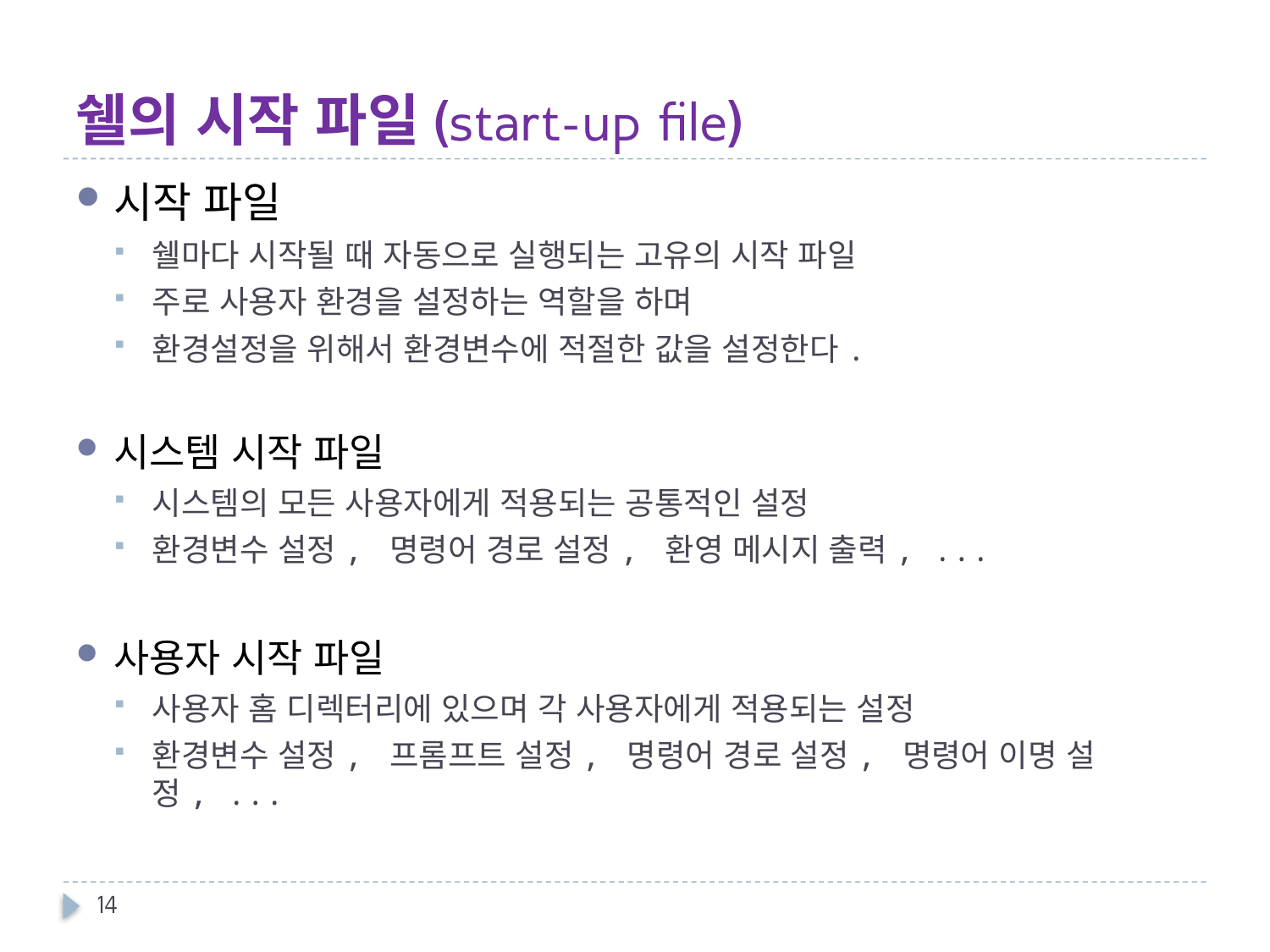

# 쉘의 시작 파일(start-up file)
시작 파일
쉘마다 시작될 때 자동으로 실행되는 고유의 시작 파일
주로 사용자 환경을 설정하는 역할을 하며
환경설정을 위해서 환경변수에 적절한 값을 설정한다.

시스템 시작 파일
시스템의 모든 사용자에게 적용되는 공통적인 설정
환경변수 설정, 명령어 경로 설정, 환영 메시지 출력, ...

사용자 시작 파일
사용자 홈 디렉터리에 있으며 각 사용자에게 적용되는 설정
환경변수 설정, 프롬프트 설정, 명령어 경로 설정, 명령어 이명 설정, ...

14